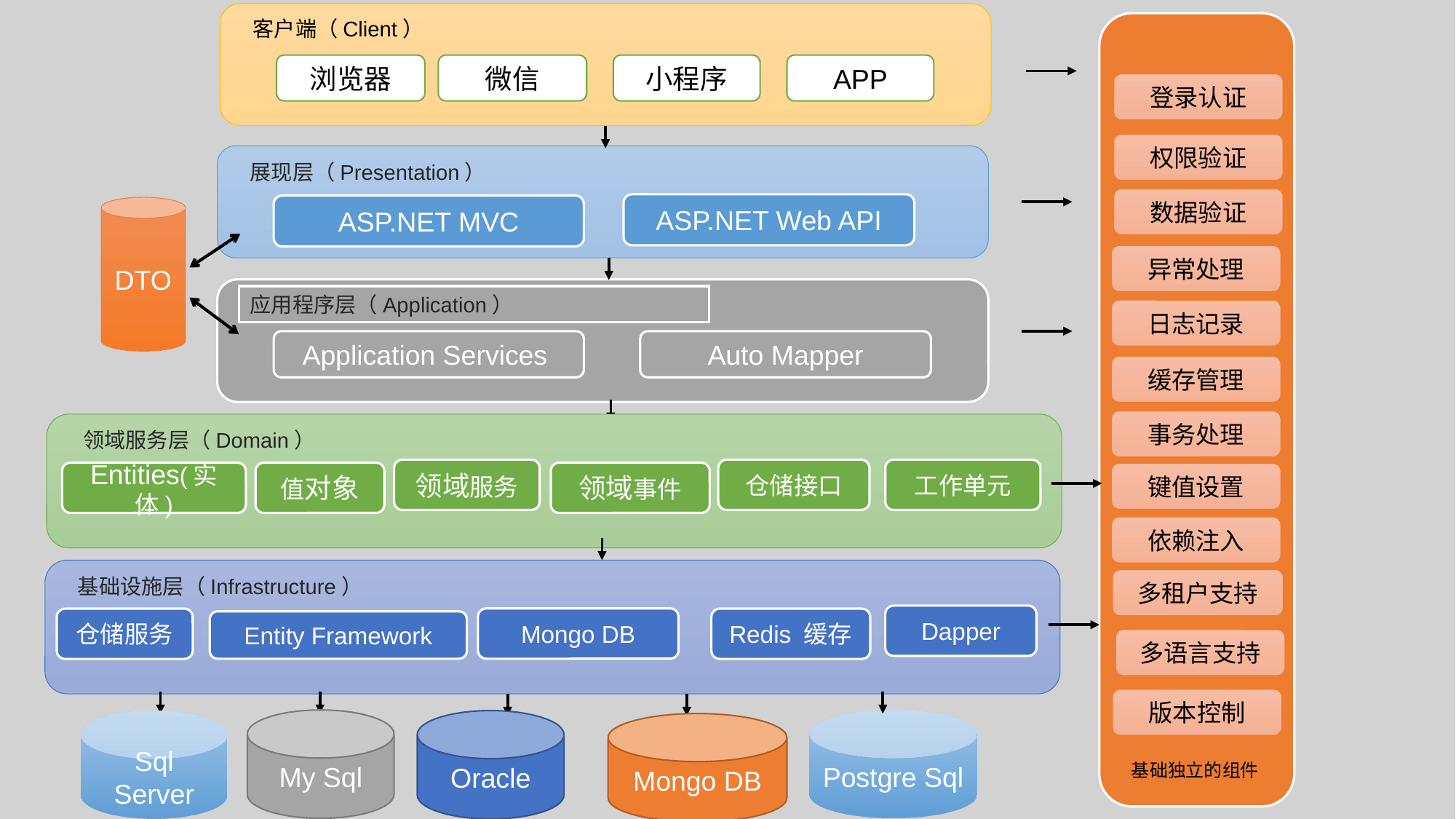

客户端（Client）
小程序
APP
微信
浏览器

登录认证
权限验证
数据验证
异常处理
日志记录
缓存管理
事务处理
键值设置
依赖注入
多租户支持
多语言支持
版本控制
基础独立的组件

展现层（Presentation）
ASP.NET Web API
ASP.NET MVC
DTO

应用程序层（Application）
Auto Mapper
Application Services

领域服务层（Domain）
工作单元
仓储接口
领域服务
Entities(实体)
值对象
领域事件

基础设施层（Infrastructure）
Dapper
Mongo DB
仓储服务
Redis 缓存
Entity Framework
Postgre Sql
My Sql
Sql Server
Oracle
Mongo DB